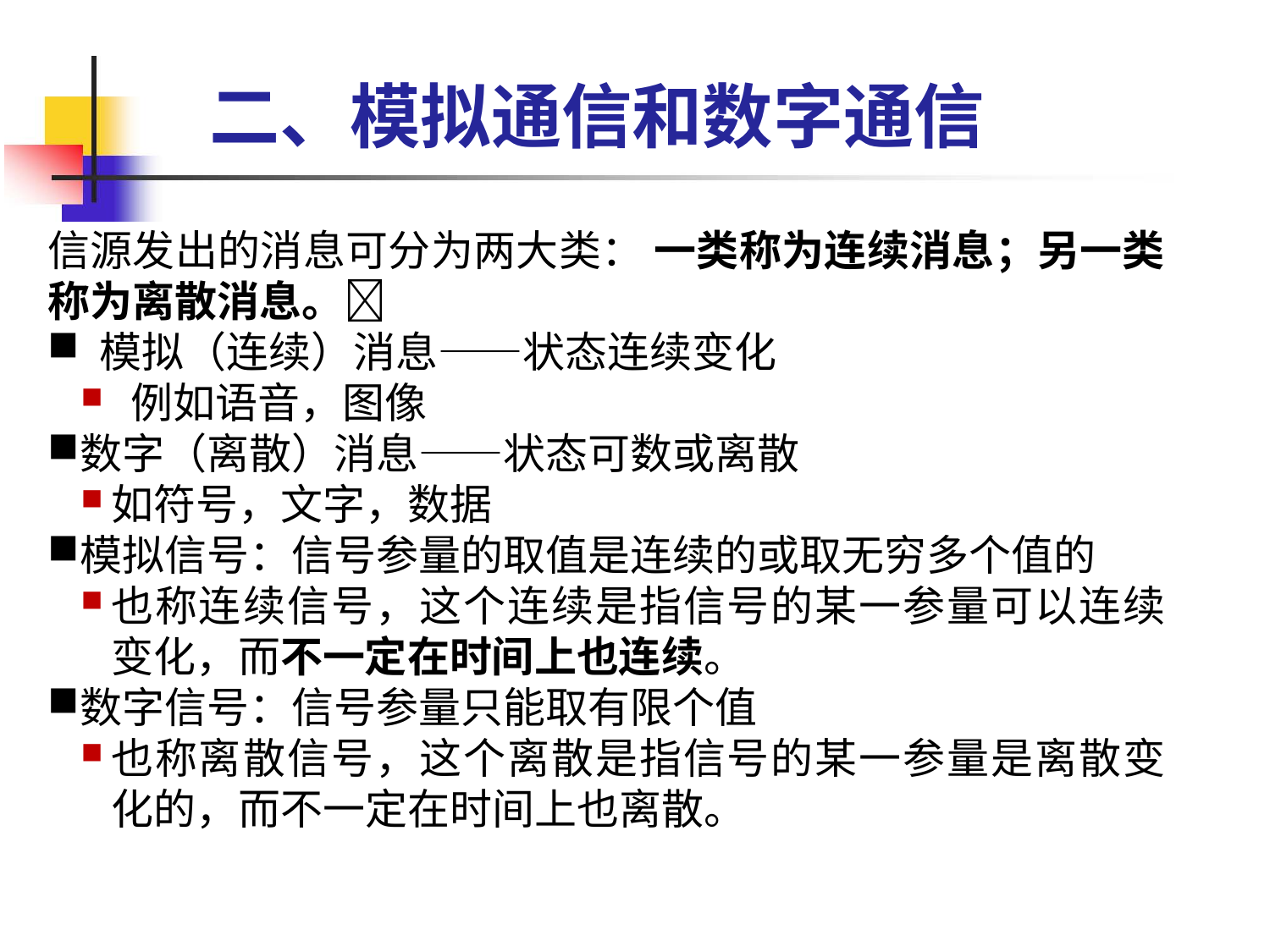

二、模拟通信和数字通信
信源发出的消息可分为两大类： 一类称为连续消息；另一类称为离散消息。􀂄
 模拟（连续）消息——状态连续变化
 例如语音，图像
数字（离散）消息——状态可数或离散
如符号，文字，数据
模拟信号：信号参量的取值是连续的或取无穷多个值的
也称连续信号，这个连续是指信号的某一参量可以连续变化，而不一定在时间上也连续。
数字信号：信号参量只能取有限个值
也称离散信号，这个离散是指信号的某一参量是离散变化的，而不一定在时间上也离散。